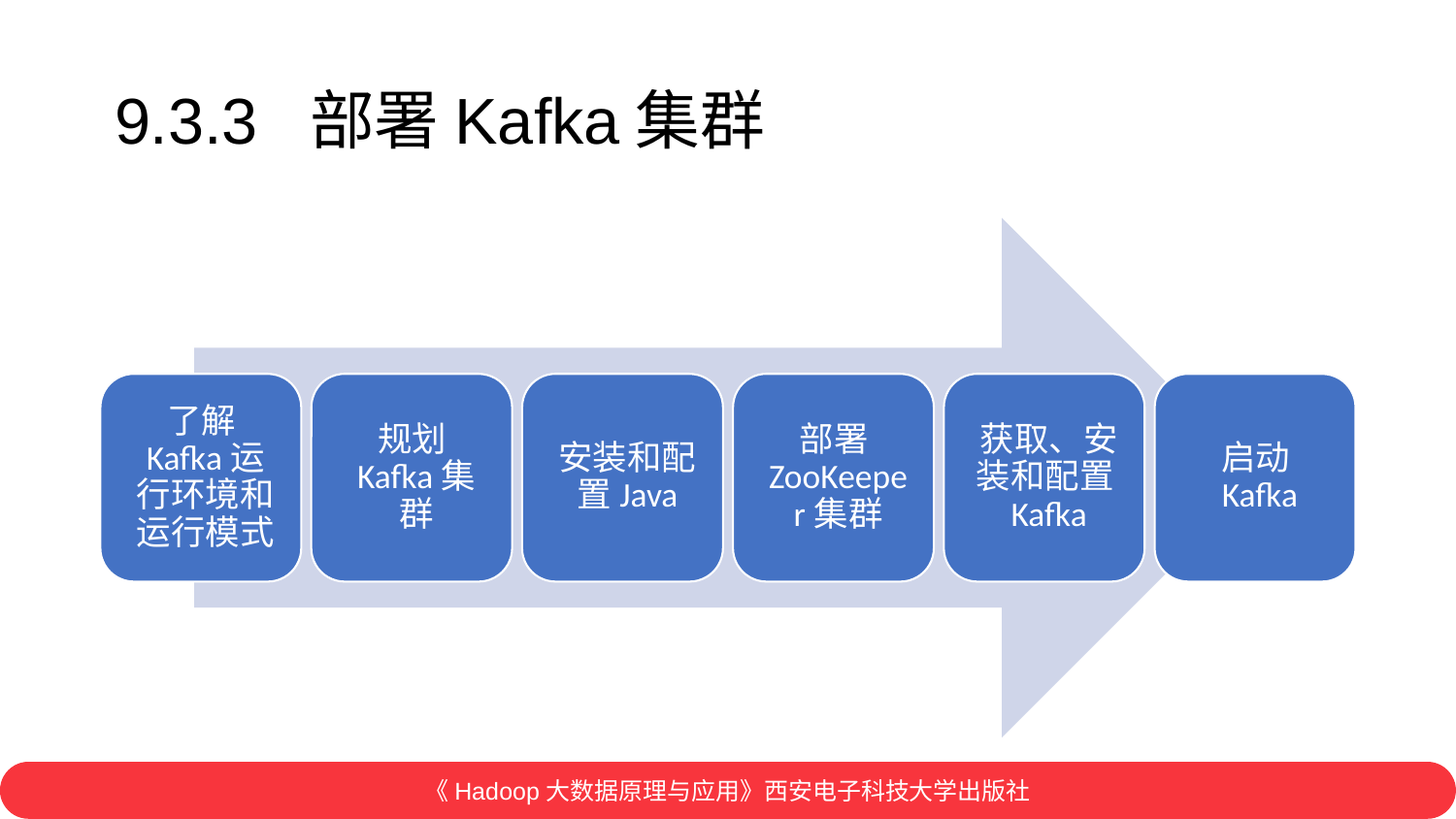

# 9.3.3  部署Kafka集群
了解Kafka运行环境和运行模式
规划Kafka集群
安装和配置Java
部署ZooKeeper集群
获取、安装和配置Kafka
启动Kafka